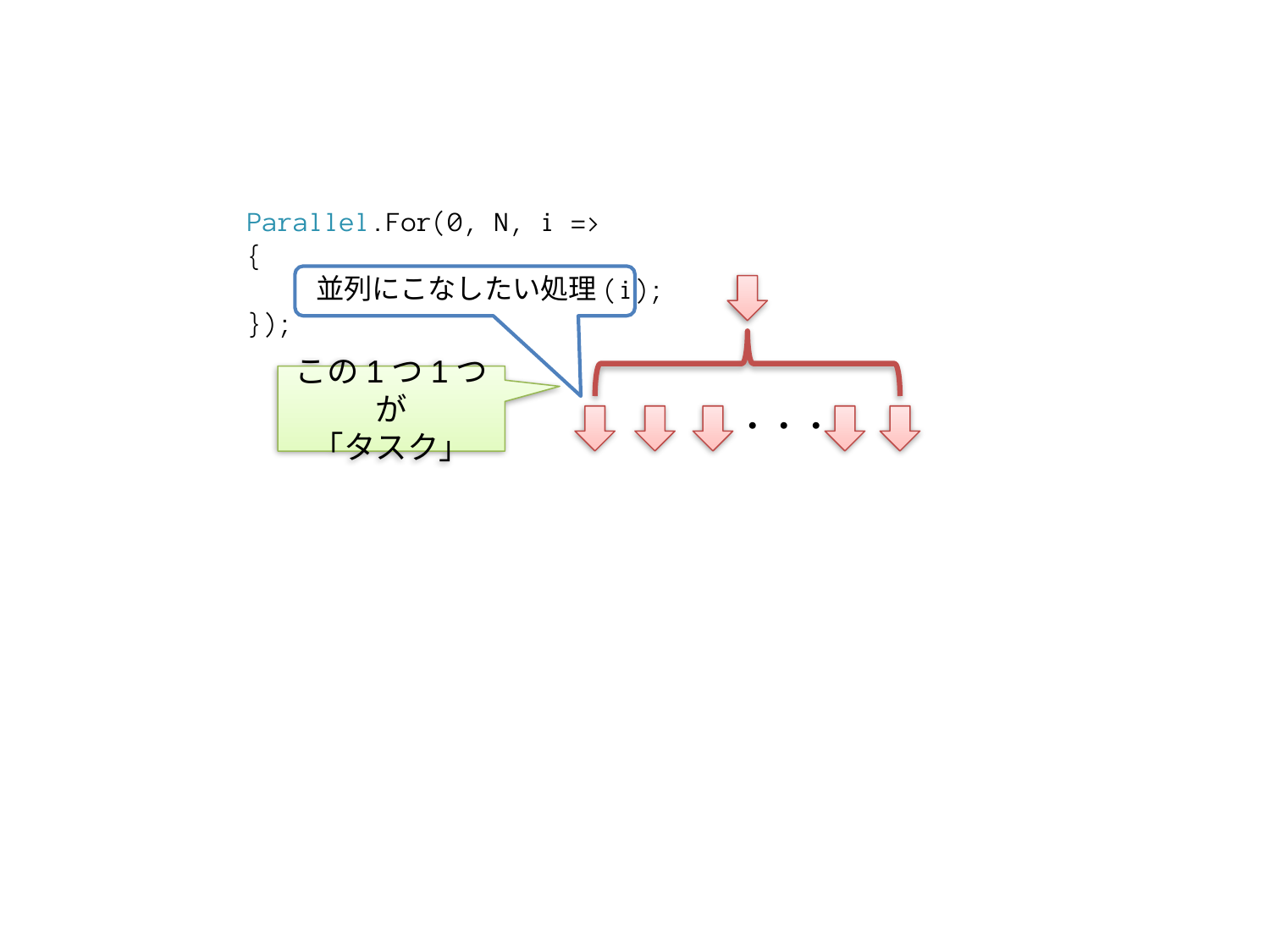

Parallel.For(0, N, i =>
{
    並列にこなしたい処理(i);
});

この1つ1つが
「タスク」
・・・